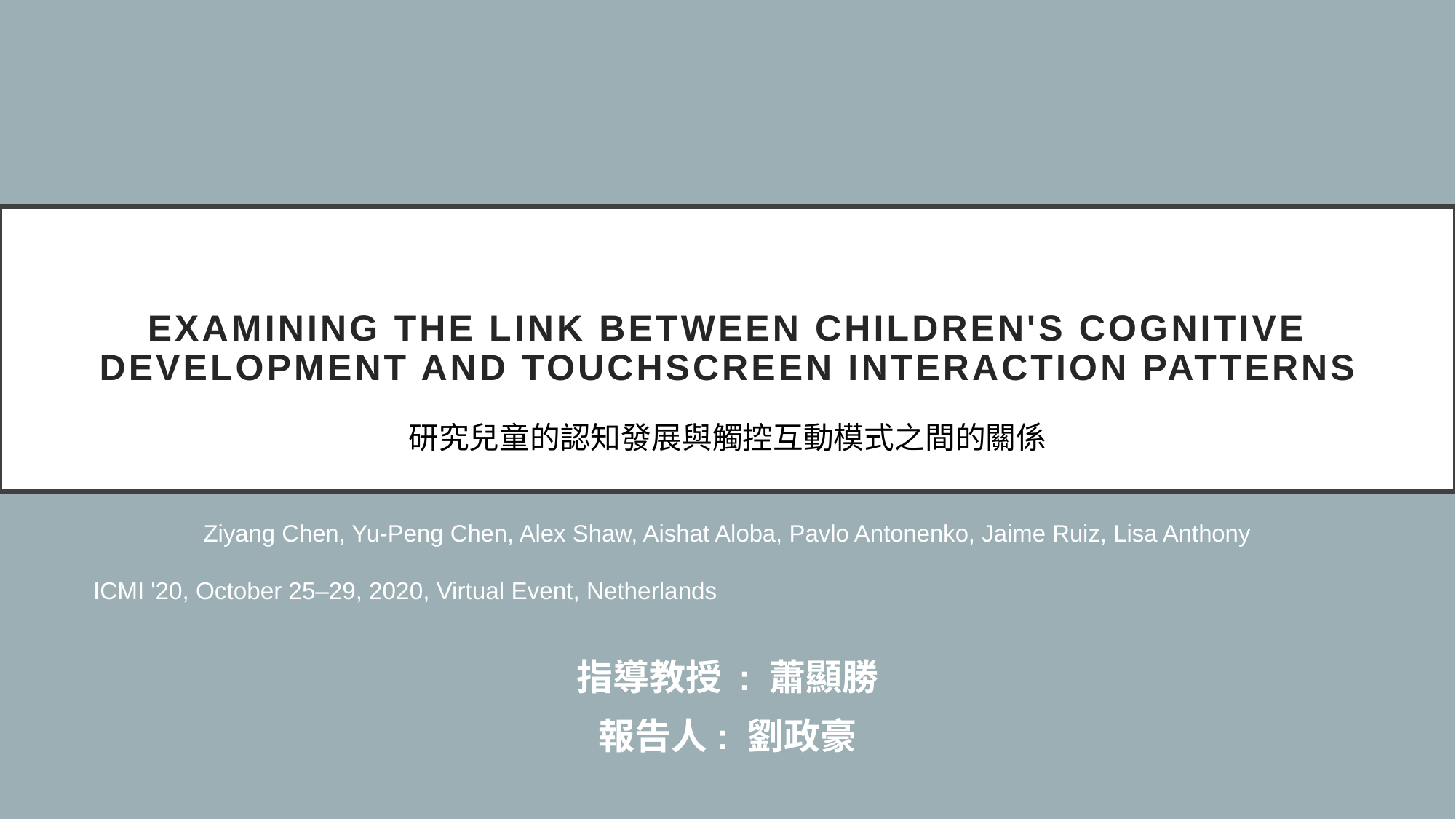

# Examining the Link between Children's Cognitive Development and Touchscreen Interaction Patterns
研究兒童的認知發展與觸控互動模式之間的關係
Ziyang Chen, Yu-Peng Chen, Alex Shaw, Aishat Aloba, Pavlo Antonenko, Jaime Ruiz, Lisa Anthony

ICMI '20, October 25–29, 2020, Virtual Event, Netherlands
指導教授 : 蕭顯勝
報告人: 劉政豪